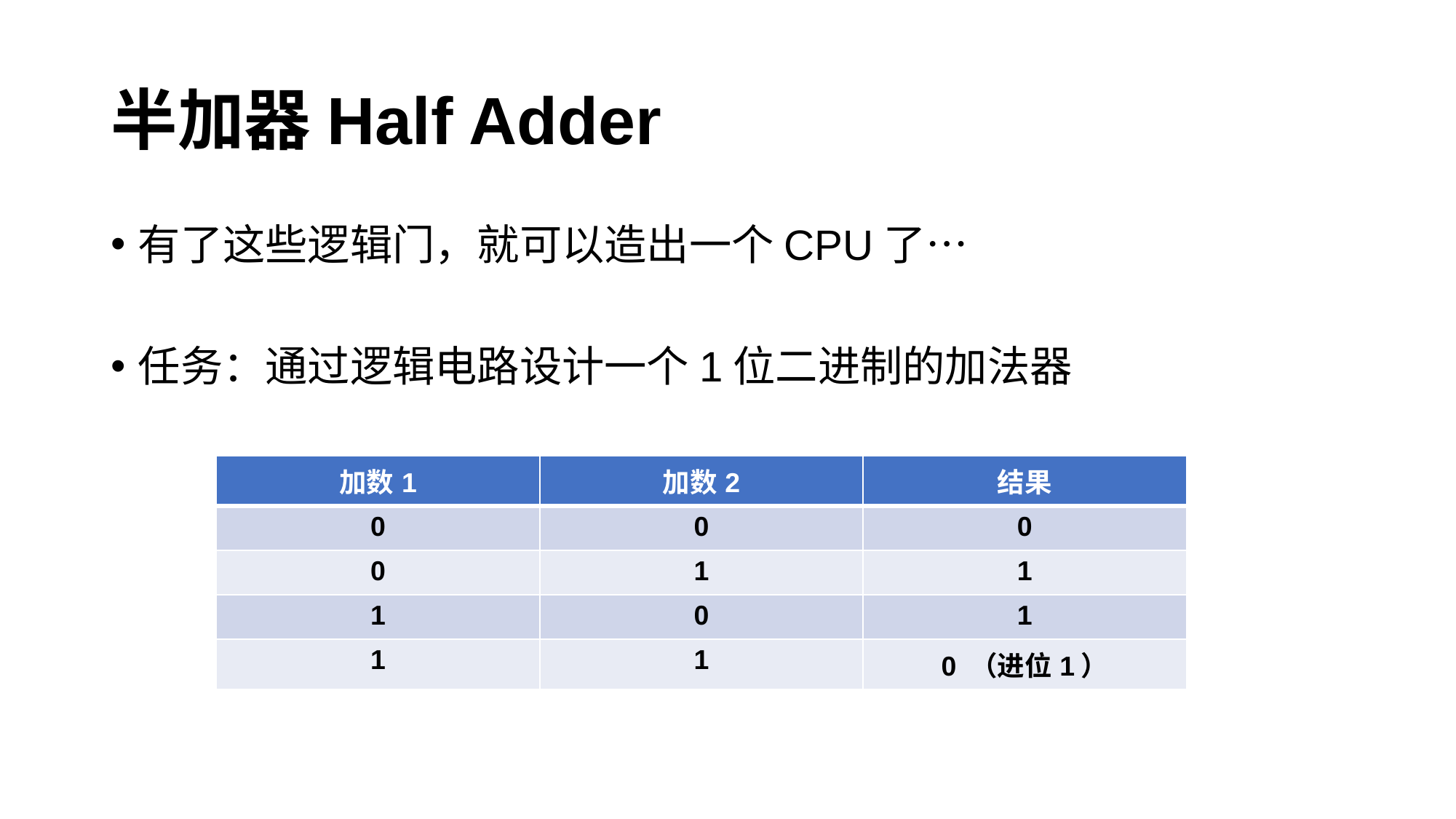

# 半加器Half Adder
有了这些逻辑门，就可以造出一个CPU了…

任务：通过逻辑电路设计一个1位二进制的加法器
| 加数1 | 加数2 | 结果 |
| --- | --- | --- |
| 0 | 0 | 0 |
| 0 | 1 | 1 |
| 1 | 0 | 1 |
| 1 | 1 | 0 （进位1） |